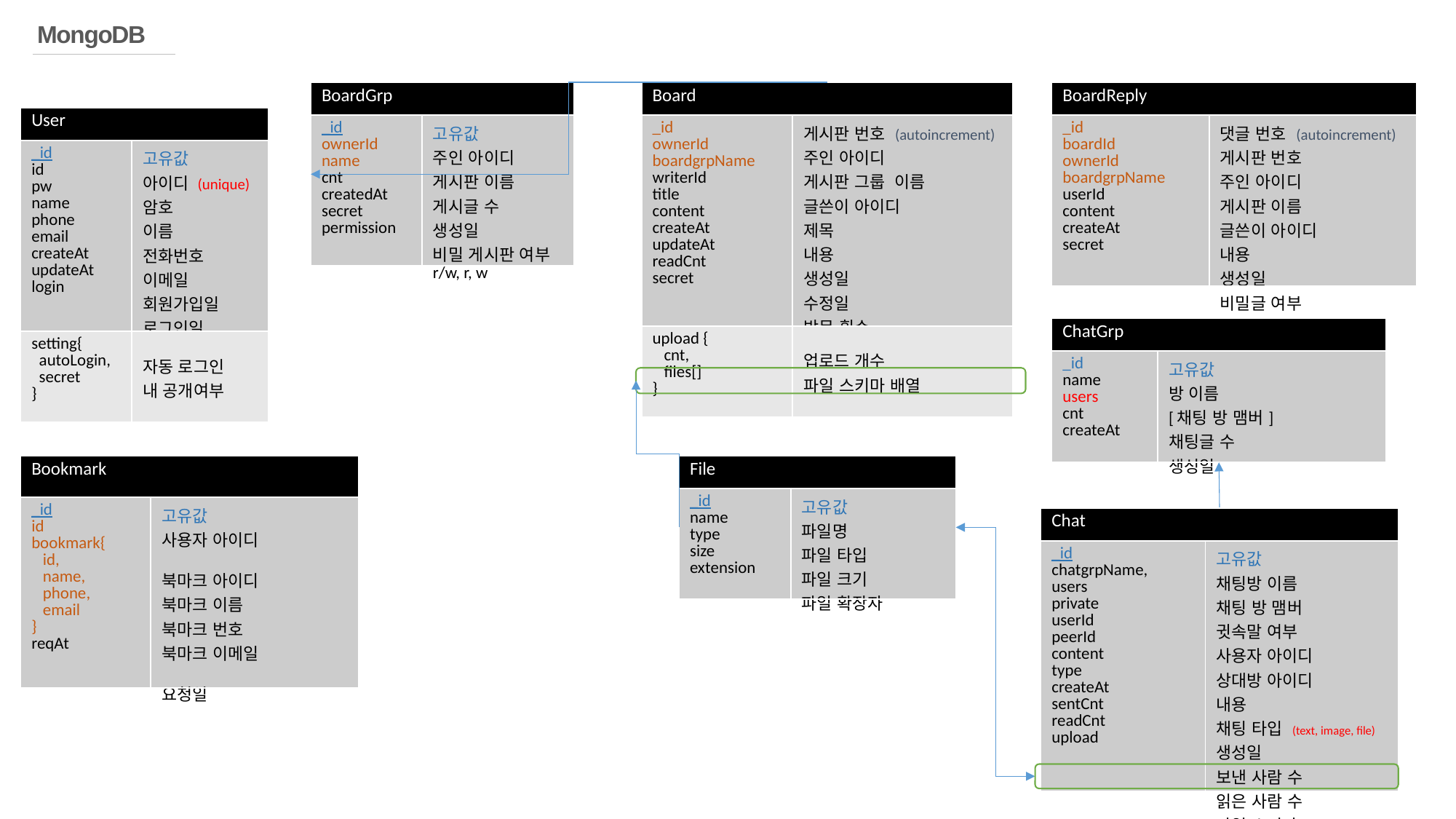

MongoDB
| Board |  |
| --- | --- |
| \_id ownerId boardgrpName writerId title content createAt updateAt readCnt secret | 게시판 번호 (autoincrement) 주인 아이디 게시판 그룹 이름 글쓴이 아이디 제목 내용 생성일 수정일 방문 횟수 비밀글 여부 |
| upload { cnt, files[] } | 업로드 개수 파일 스키마 배열 |
| BoardReply |  |
| --- | --- |
| \_id boardId ownerId boardgrpName userId content createAt secret | 댓글 번호 (autoincrement) 게시판 번호 주인 아이디 게시판 이름 글쓴이 아이디 내용 생성일 비밀글 여부 |
| BoardGrp |  |
| --- | --- |
| \_id ownerId name cnt createdAt secret permission | 고유값 주인 아이디 게시판 이름 게시글 수 생성일 비밀 게시판 여부 r/w, r, w |
| User |  |
| --- | --- |
| \_id id pw name phone email createAt updateAt login | 고유값 아이디 (unique) 암호 이름 전화번호 이메일 회원가입일 로그인일 로그인 여부 |
| setting{ autoLogin, secret } | 자동 로그인 내 공개여부 |
| ChatGrp |  |
| --- | --- |
| \_id name users cnt createAt | 고유값 방 이름 [채팅 방 맴버] 채팅글 수 생성일 |

| Bookmark |  |
| --- | --- |
| \_id id bookmark{ id, name, phone, email } reqAt | 고유값 사용자 아이디 북마크 아이디 북마크 이름 북마크 번호 북마크 이메일 요청일 |
| File |  |
| --- | --- |
| \_id name type size extension | 고유값 파일명 파일 타입 파일 크기 파일 확장자 |
| Chat |  |
| --- | --- |
| \_id chatgrpName, users private userId peerId content type createAt sentCnt readCnt upload | 고유값 채팅방 이름 채팅 방 맴버 귓속말 여부 사용자 아이디 상대방 아이디 내용 채팅 타입 (text, image, file) 생성일 보낸 사람 수 읽은 사람 수 파일 스키마 |